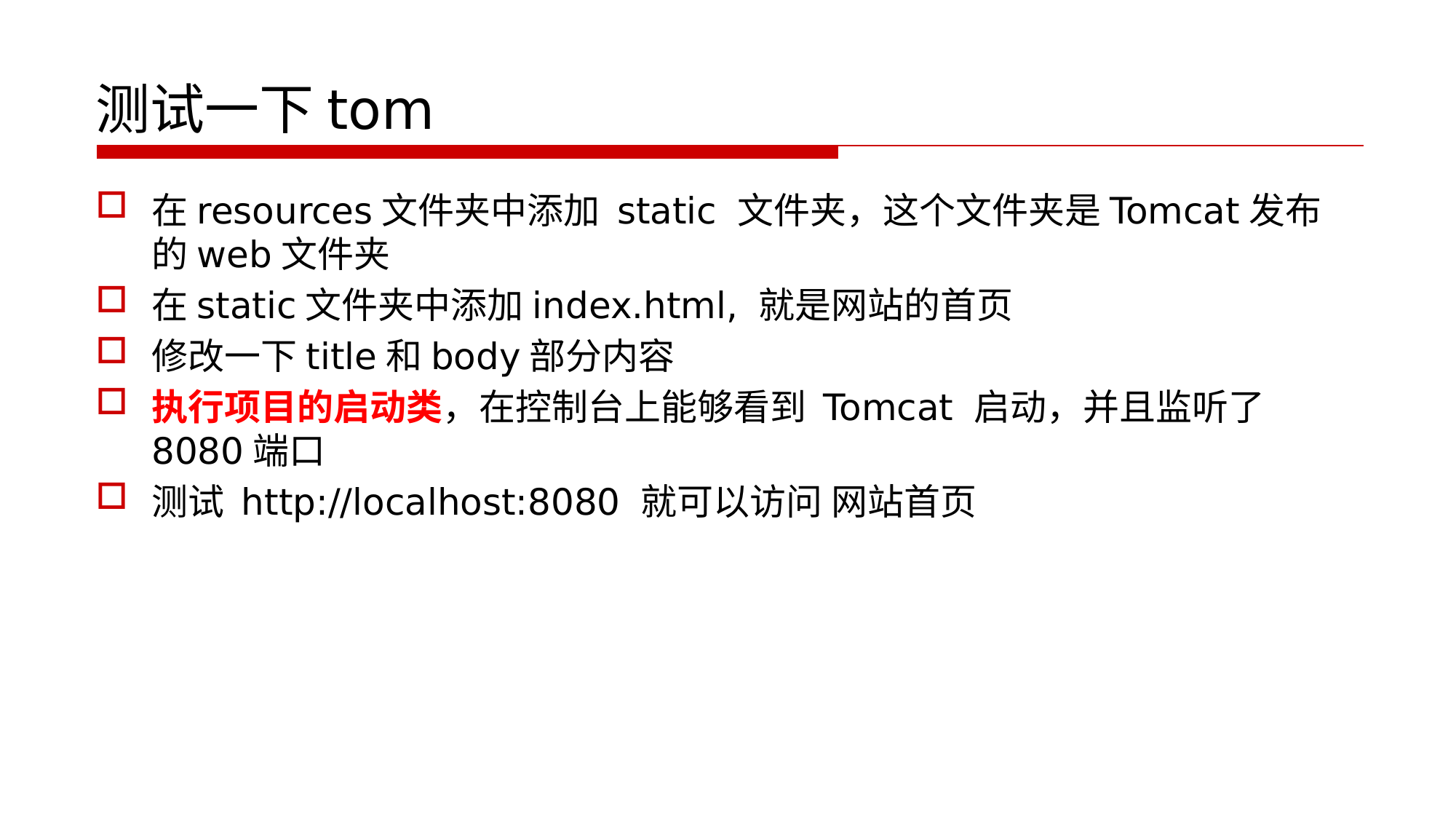

# 测试一下tom
在resources文件夹中添加 static 文件夹，这个文件夹是Tomcat发布的web文件夹
在static文件夹中添加index.html, 就是网站的首页
修改一下title和body部分内容
执行项目的启动类，在控制台上能够看到 Tomcat 启动，并且监听了8080端口
测试 http://localhost:8080 就可以访问 网站首页